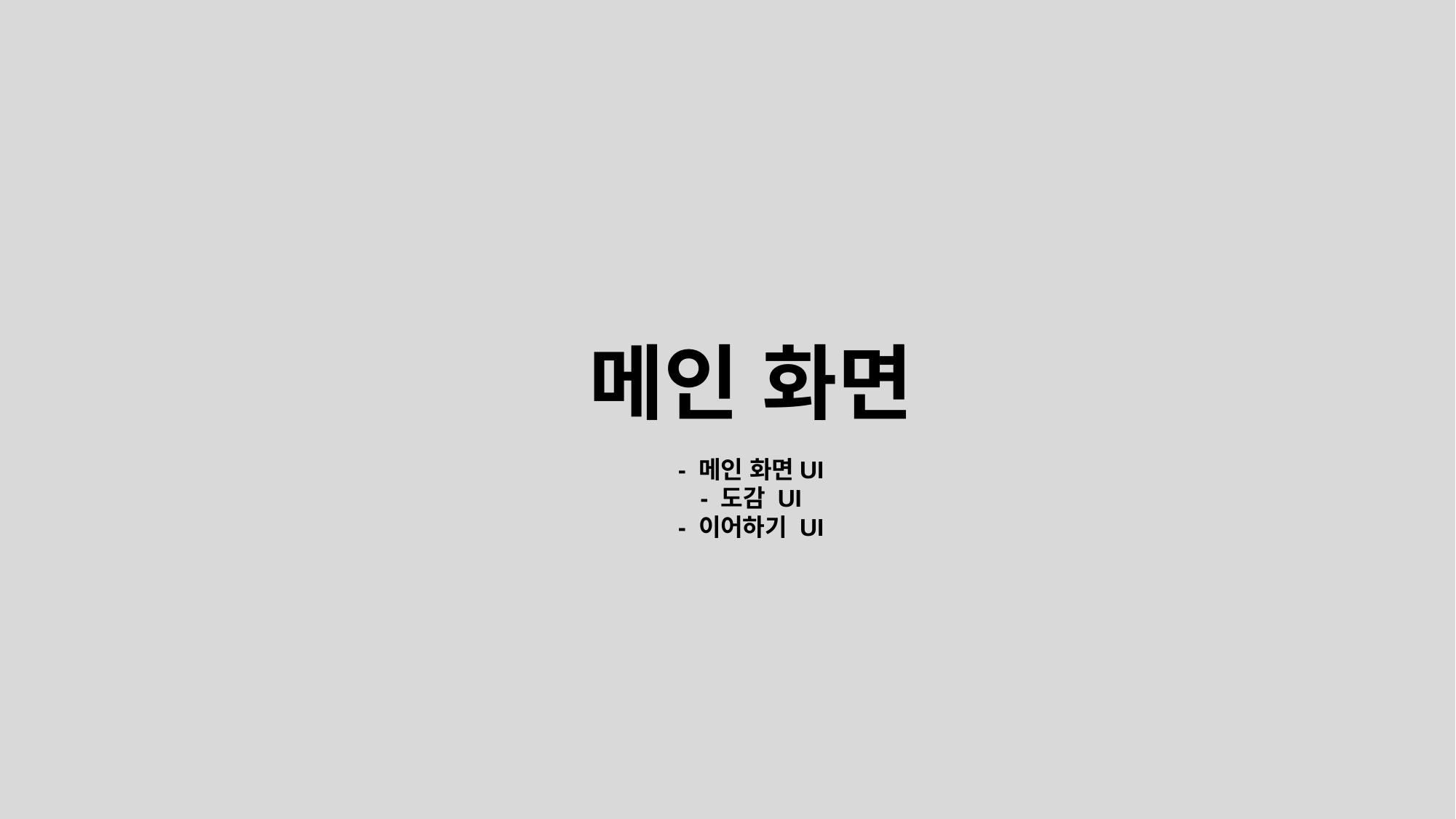

메인 화면
- 메인 화면UI
- 도감 UI
- 이어하기 UI